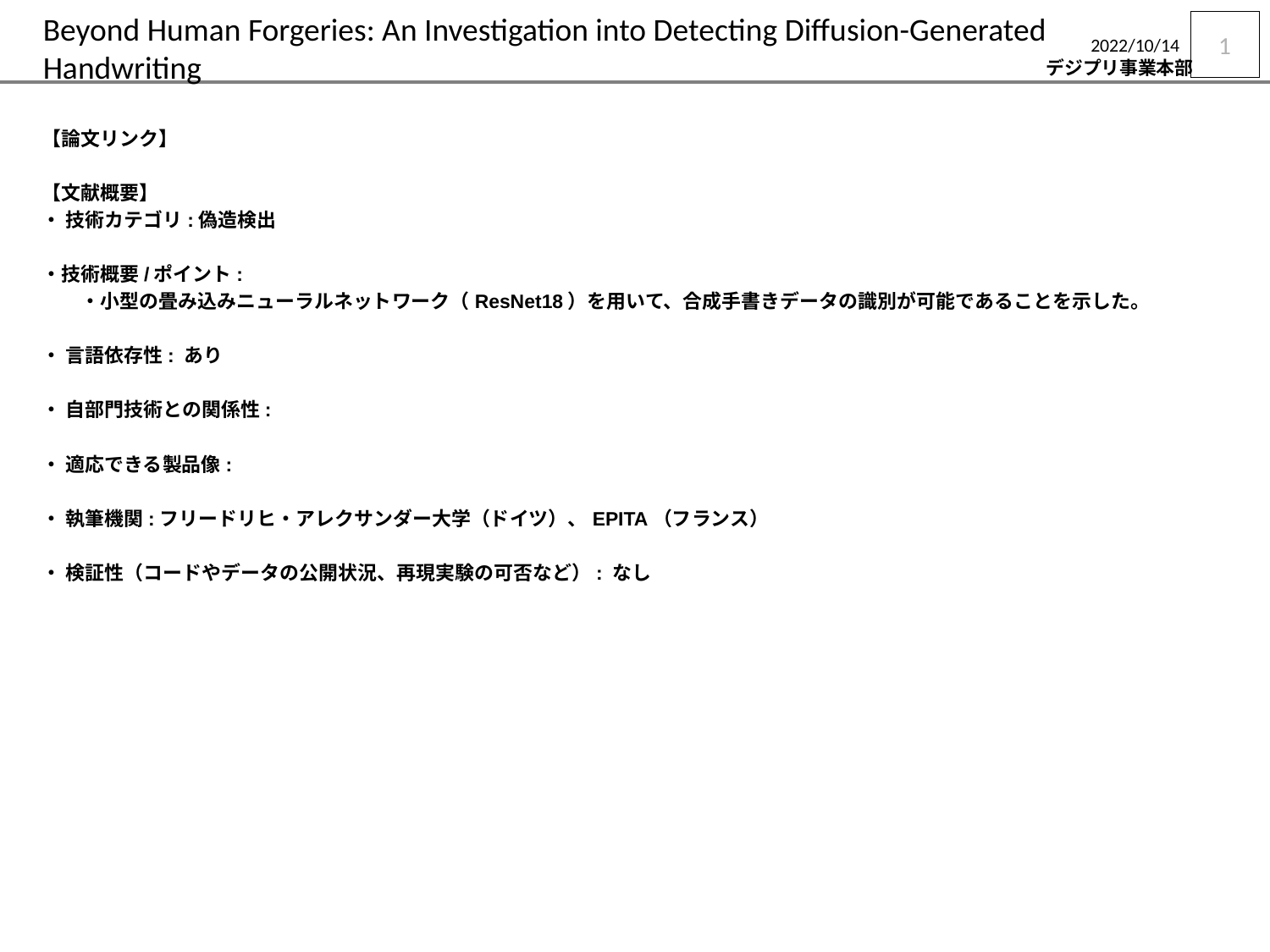

# Beyond Human Forgeries: An Investigation into Detecting Diffusion-Generated Handwriting
1
2022/10/14
【論文リンク】

【文献概要】
・ 技術カテゴリ:偽造検出

・技術概要/ポイント:
　　・小型の畳み込みニューラルネットワーク（ResNet18）を用いて、合成手書きデータの識別が可能であることを示した。

・ 言語依存性: あり

・ 自部門技術との関係性:

・ 適応できる製品像:

・ 執筆機関:フリードリヒ・アレクサンダー大学（ドイツ）、EPITA（フランス）

・ 検証性（コードやデータの公開状況、再現実験の可否など）: なし